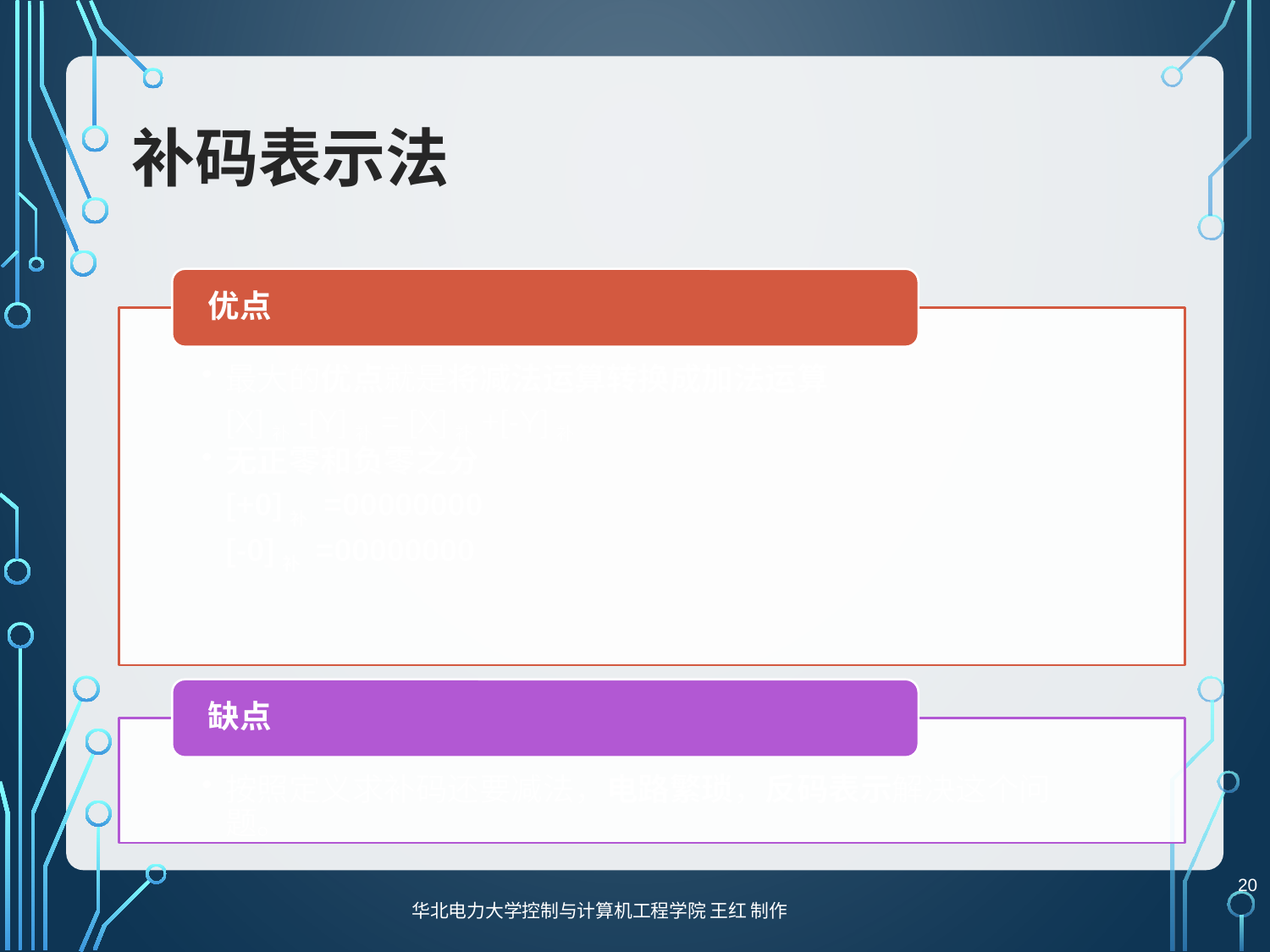

# 补码表示法
最大的优点就是将减法运算转换成加法运算
[X]补-[Y]补= [X]补+[-Y]补
无正零和负零之分
[+0]补 =00000000
[-0]补 =00000000
优点
按照定义求补码还要减法，电路繁琐，反码表示解决这个问题。
缺点
20
华北电力大学控制与计算机工程学院 王红 制作